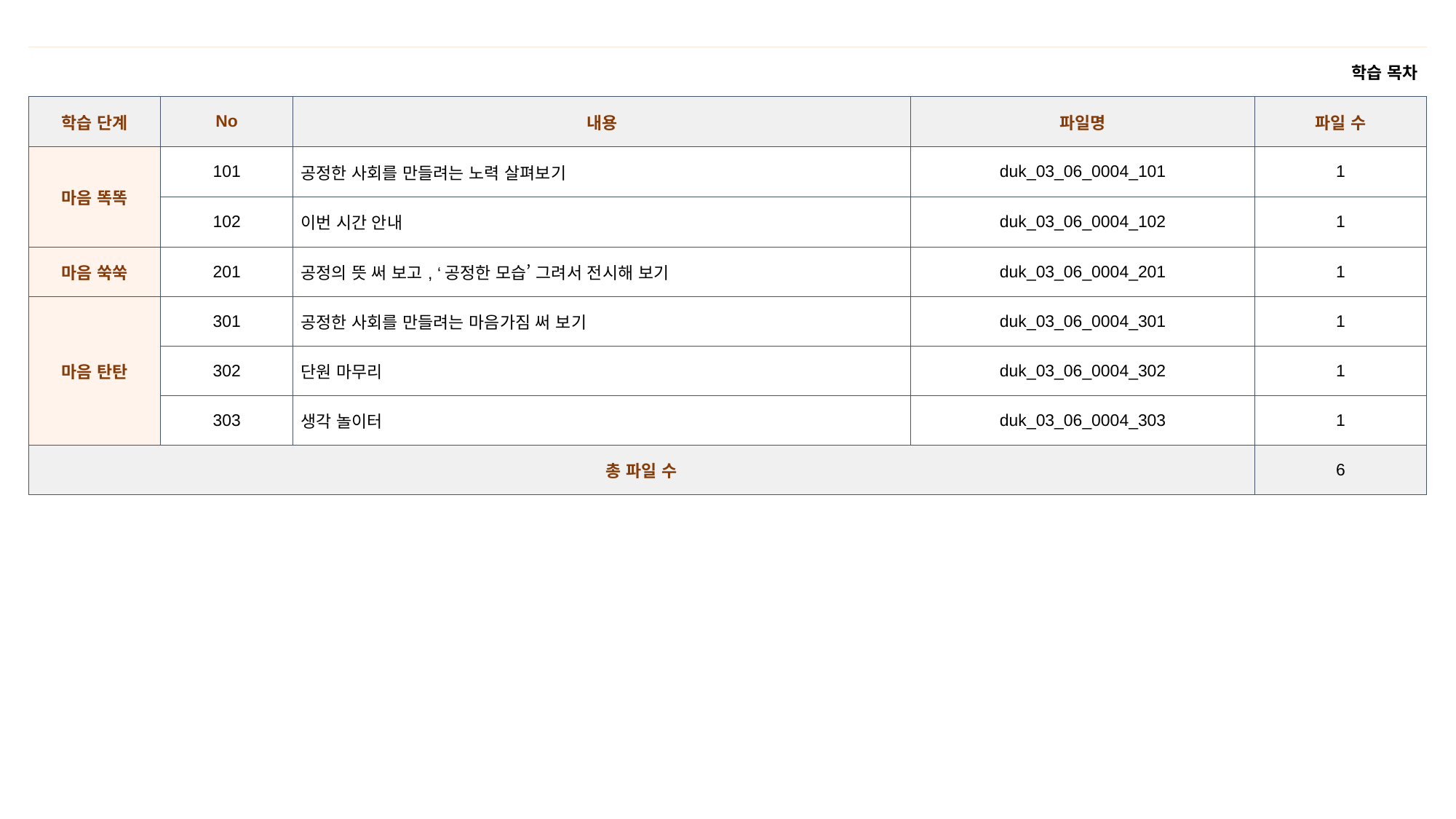

| 학습 목차 |  |  |  |  |
| --- | --- | --- | --- | --- |
| 학습 단계 | No | 내용 | 파일명 | 파일 수 |
| 마음 똑똑 | 101 | 공정한 사회를 만들려는 노력 살펴보기 | duk\_03\_06\_0004\_101 | 1 |
|  | 102 | 이번 시간 안내 | duk\_03\_06\_0004\_102 | 1 |
| 마음 쑥쑥 | 201 | 공정의 뜻 써 보고, ‘공정한 모습’ 그려서 전시해 보기 | duk\_03\_06\_0004\_201 | 1 |
| 마음 탄탄 | 301 | 공정한 사회를 만들려는 마음가짐 써 보기 | duk\_03\_06\_0004\_301 | 1 |
|  | 302 | 단원 마무리 | duk\_03\_06\_0004\_302 | 1 |
|  | 303 | 생각 놀이터 | duk\_03\_06\_0004\_303 | 1 |
| 총 파일 수 |  |  |  | 6 |